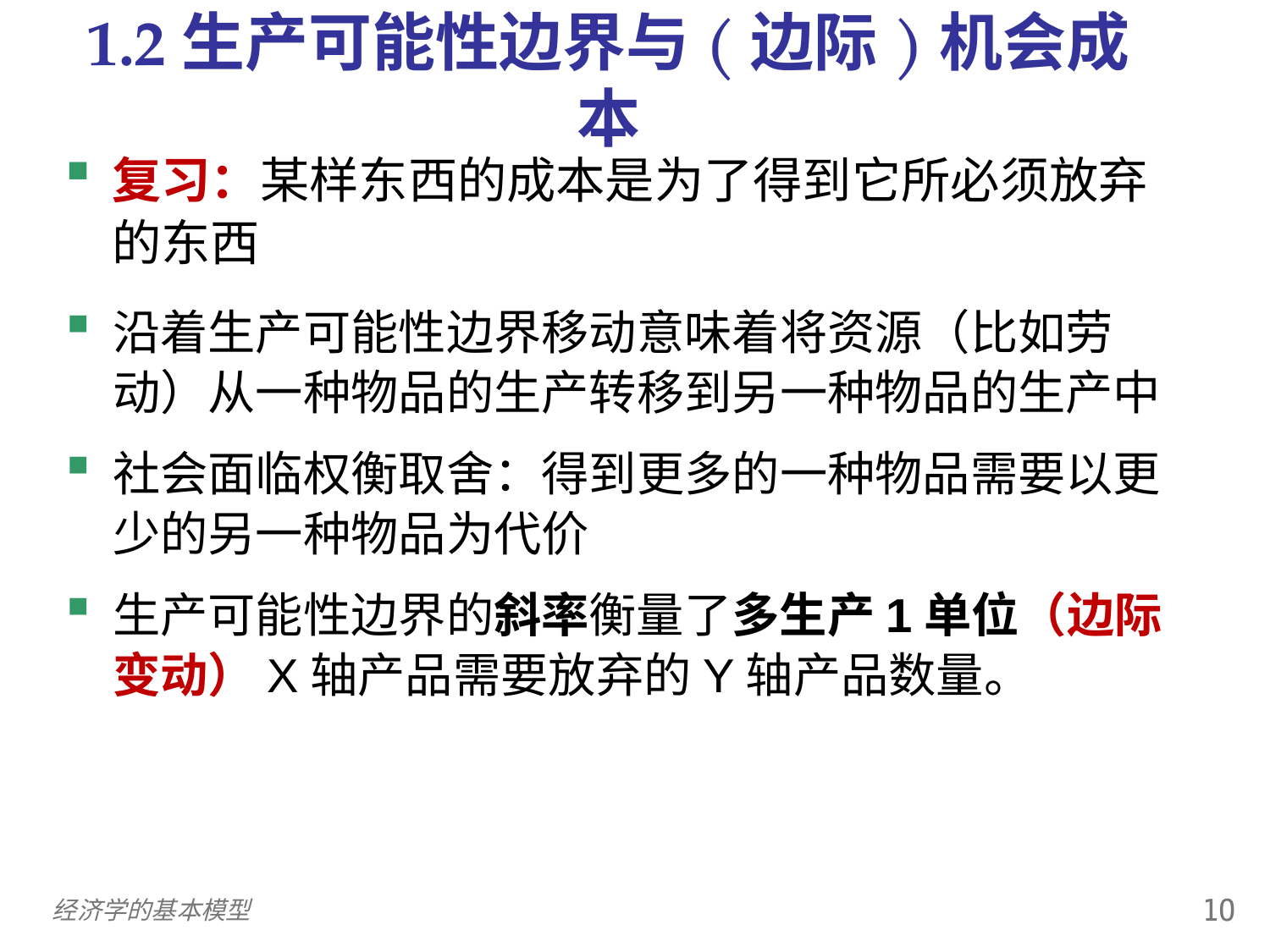

1.2生产可能性边界与(边际)机会成本
复习：某样东西的成本是为了得到它所必须放弃的东西
沿着生产可能性边界移动意味着将资源（比如劳动）从一种物品的生产转移到另一种物品的生产中
社会面临权衡取舍：得到更多的一种物品需要以更少的另一种物品为代价
生产可能性边界的斜率衡量了多生产1单位（边际变动）X轴产品需要放弃的Y轴产品数量。
10
经济学的基本模型